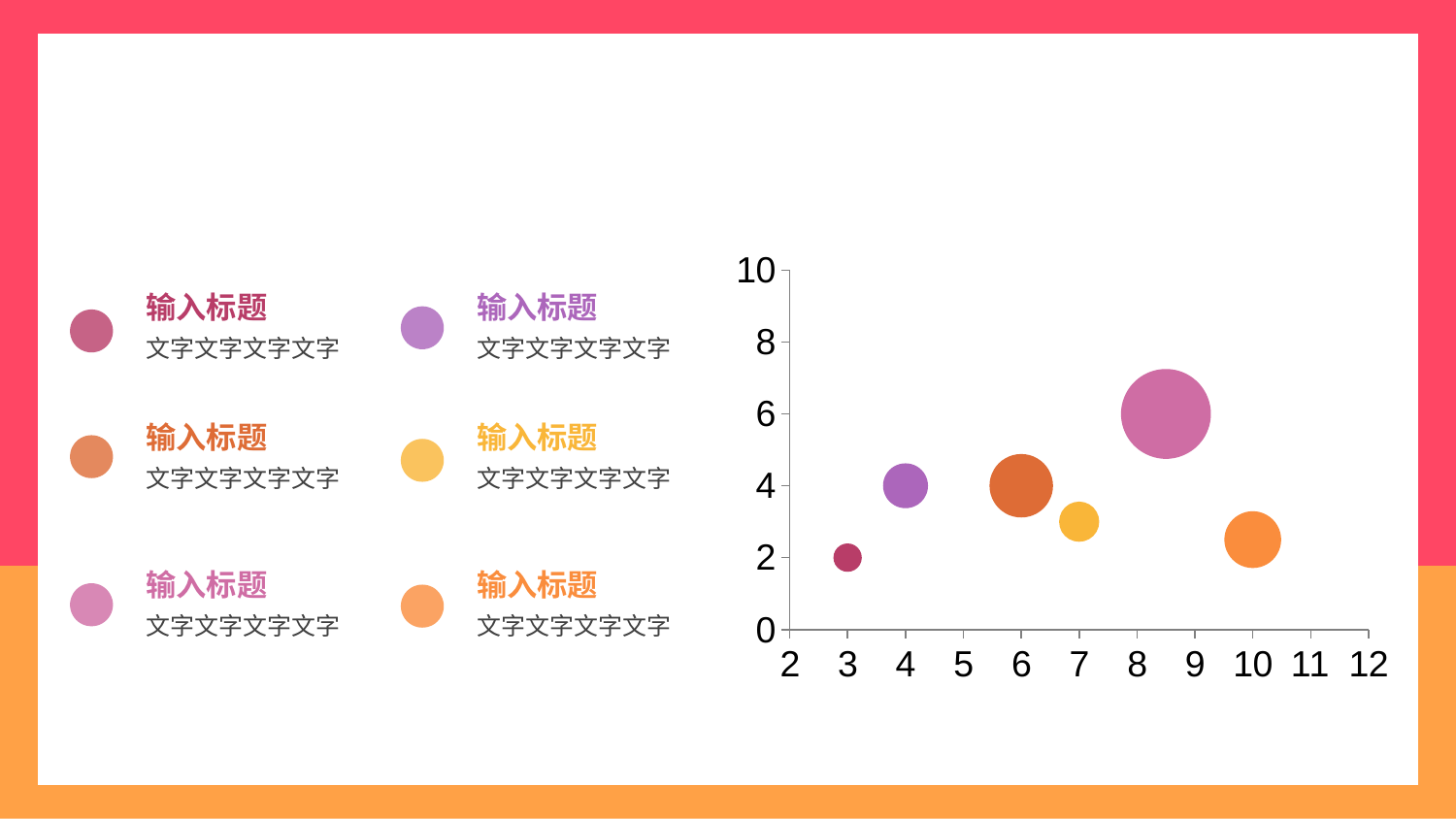

### Chart

| Category | Y 值 |
|---|---|
输入标题
输入标题

文字文字文字文字
文字文字文字文字
输入标题
输入标题

文字文字文字文字
文字文字文字文字
输入标题
输入标题

文字文字文字文字
文字文字文字文字